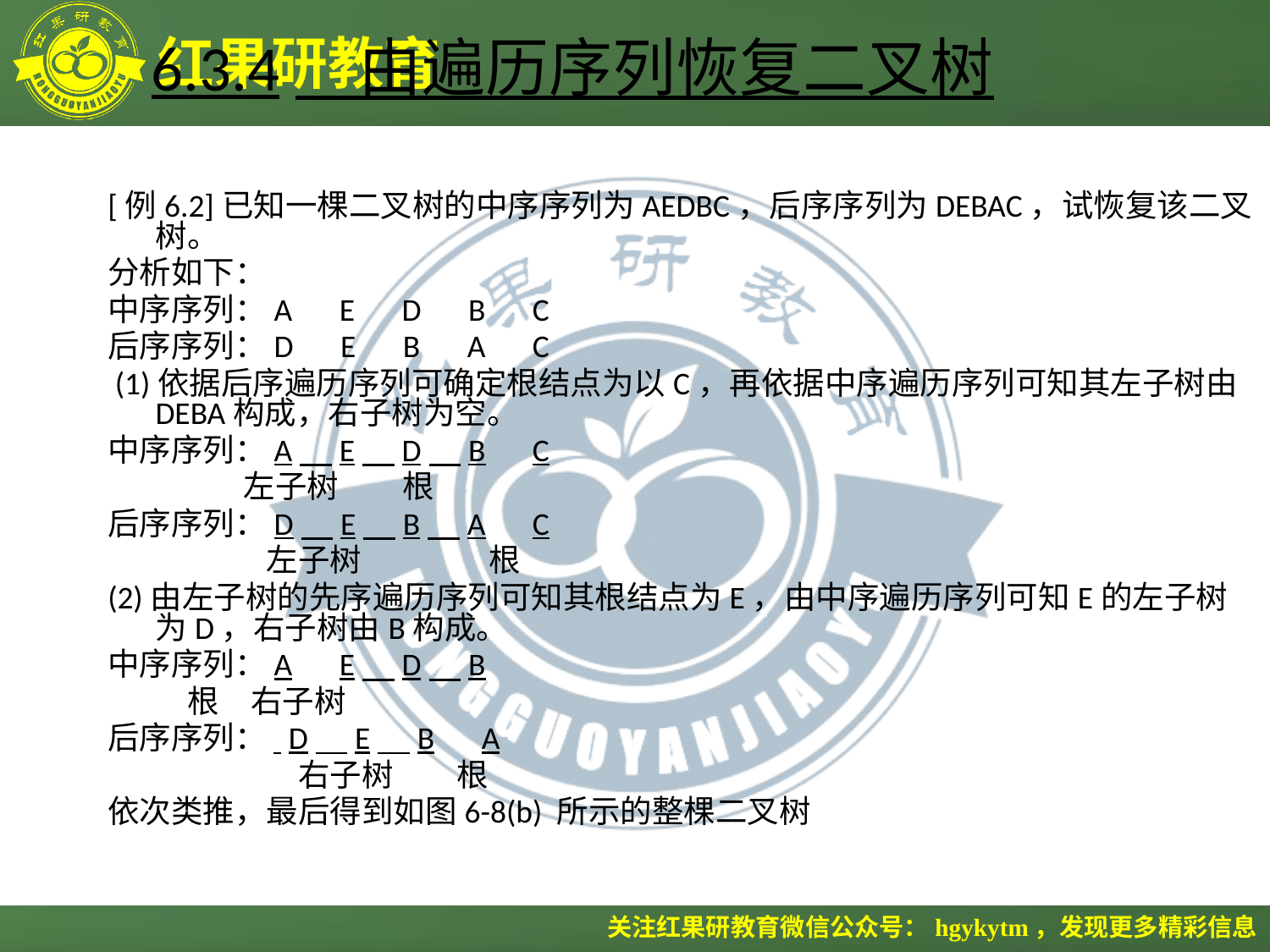

# 6.3.4　由遍历序列恢复二叉树
[例6.2]已知一棵二叉树的中序序列为AEDBC，后序序列为DEBAC，试恢复该二叉树。
分析如下：
中序序列：A　E　D　B　C
后序序列：D　E　B　A　C
 (1)依据后序遍历序列可确定根结点为以C，再依据中序遍历序列可知其左子树由DEBA构成，右子树为空。
中序序列：A　E　D　B　C
         　　左子树　　根
后序序列：D　E　B　A　C
　　　　　左子树　　　　根
(2)由左子树的先序遍历序列可知其根结点为E，由中序遍历序列可知E的左子树为D，右子树由B构成。
中序序列：A　E　D　B
          根　右子树
后序序列：  D　E　B　A
　　　　　　右子树　　根
依次类推，最后得到如图6-8(b) 所示的整棵二叉树